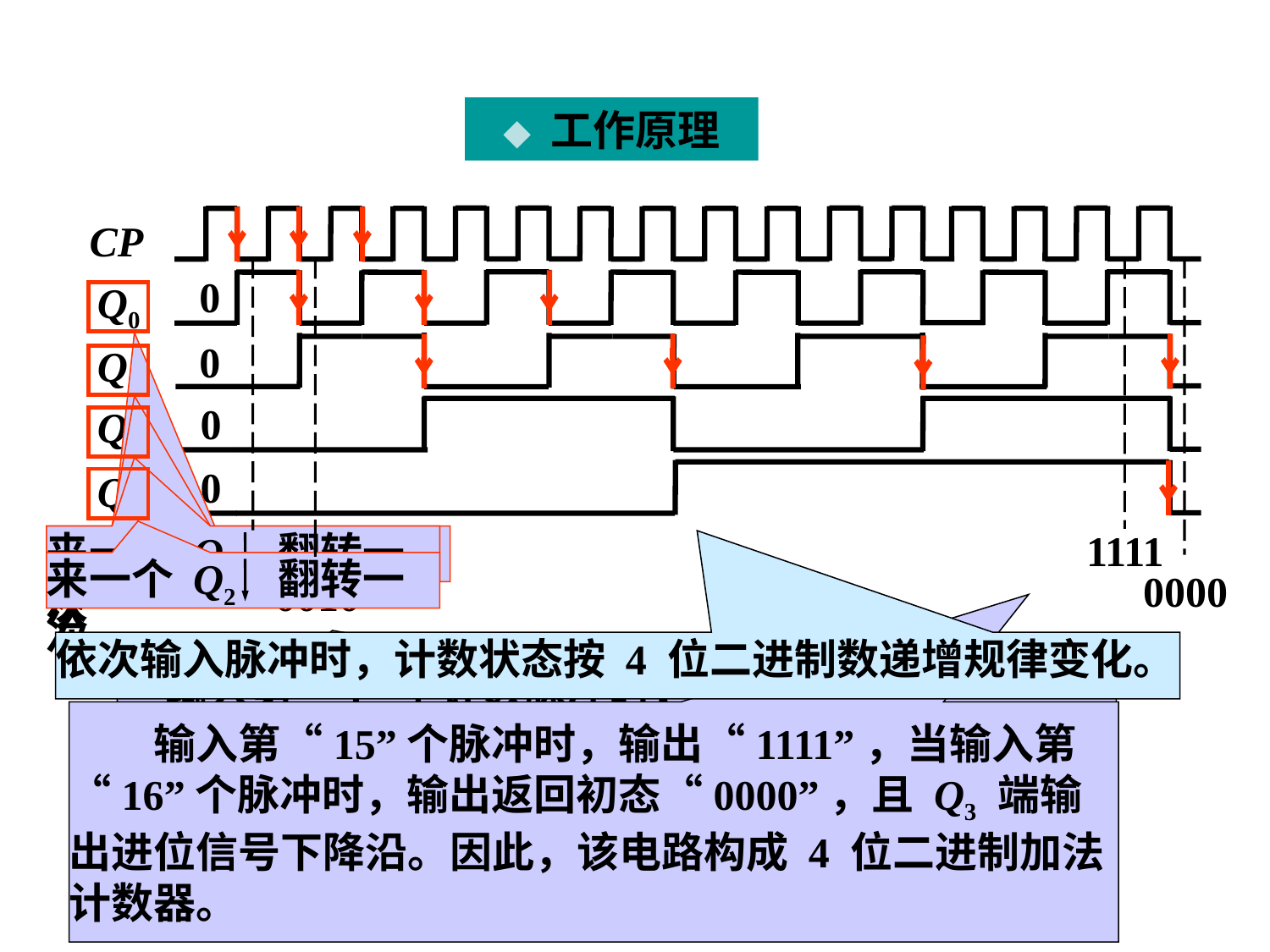

异步二进制计数器工作原理
◆ 工作原理

CP

0
Q0

0
Q1

0
Q2

0
Q3

来一个 CP   翻转一次

来一个 Q0   翻转一次

来一个 Q1   翻转一次

来一个 Q2   翻转一次

1111
0001
0000
0010
依次输入脉冲时，计数状态按 4 位二进制数递增规律变化。
    输入第“1”个计数脉冲时，计数器输出为“0001”；输入第“2”个计数脉冲时，计数器输出为“0010”。
　　输入第“15”个脉冲时，输出“1111”，当输入第“16”个脉冲时，输出返回初态“0000”，且 Q3 端输出进位信号下降沿。因此，该电路构成 4 位二进制加法计数器。